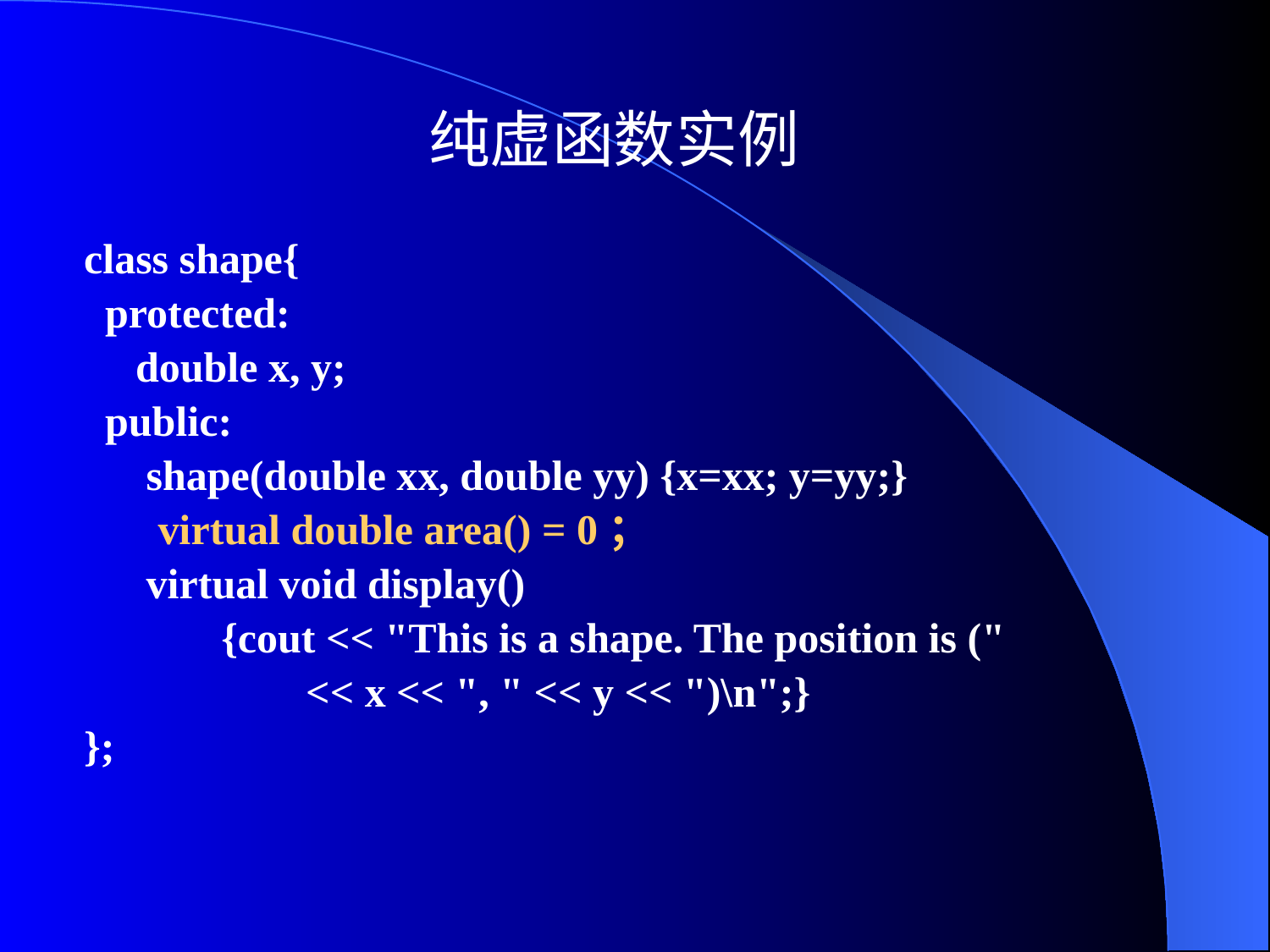

# 纯虚函数实例
class shape{
  protected:
	double x, y;
  public:
	 shape(double xx, double yy) {x=xx; y=yy;}
       virtual double area() = 0；
	 virtual void display()
　　　{cout << "This is a shape. The position is ("
　　　　　<< x << ", " << y << ")\n";}
};